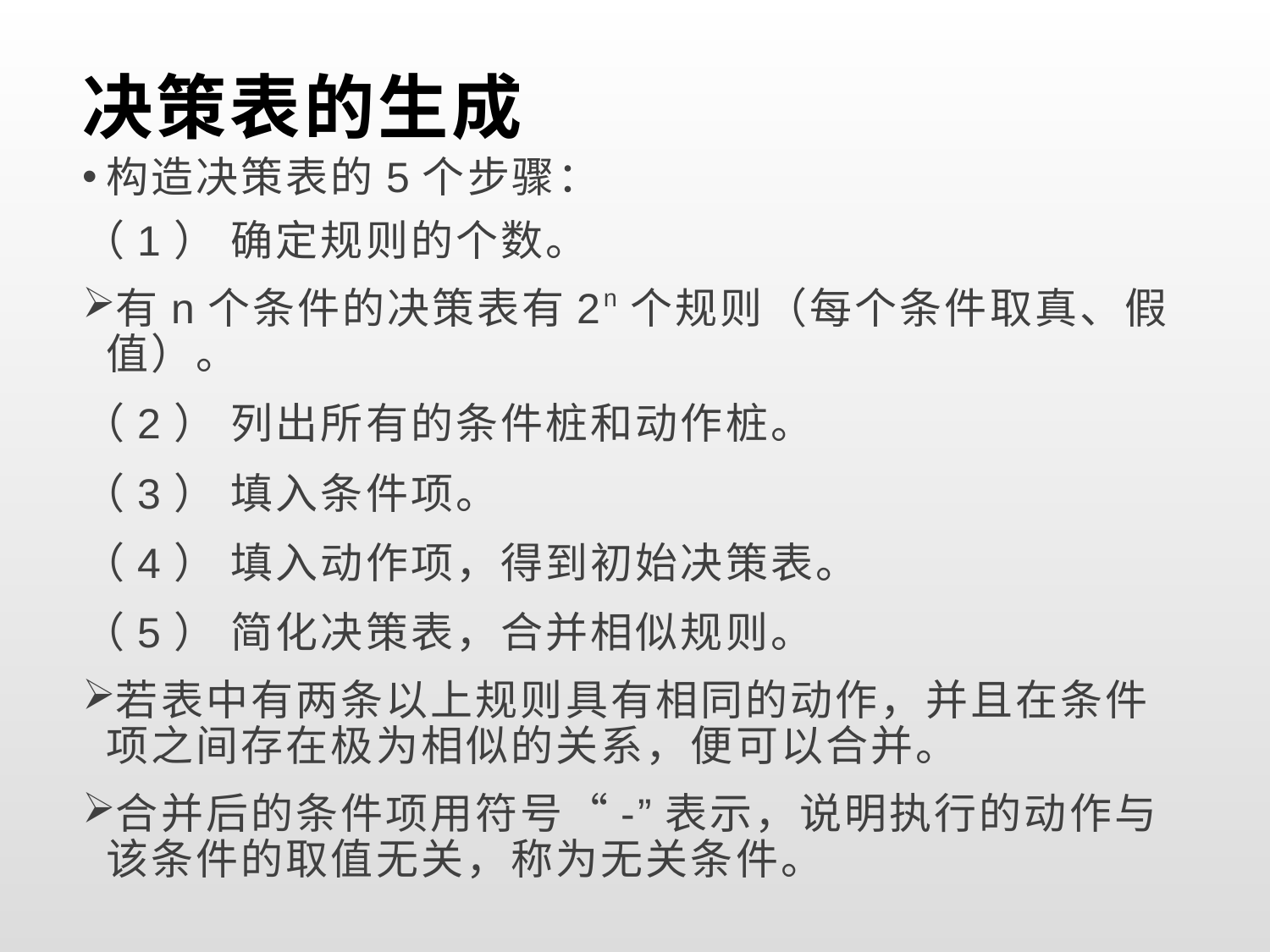

# 决策表的生成
构造决策表的5个步骤：
（1） 确定规则的个数。
有n个条件的决策表有2n个规则（每个条件取真、假值）。
（2） 列出所有的条件桩和动作桩。
（3） 填入条件项。
（4） 填入动作项，得到初始决策表。
（5） 简化决策表，合并相似规则。
若表中有两条以上规则具有相同的动作，并且在条件项之间存在极为相似的关系，便可以合并。
合并后的条件项用符号“-”表示，说明执行的动作与该条件的取值无关，称为无关条件。